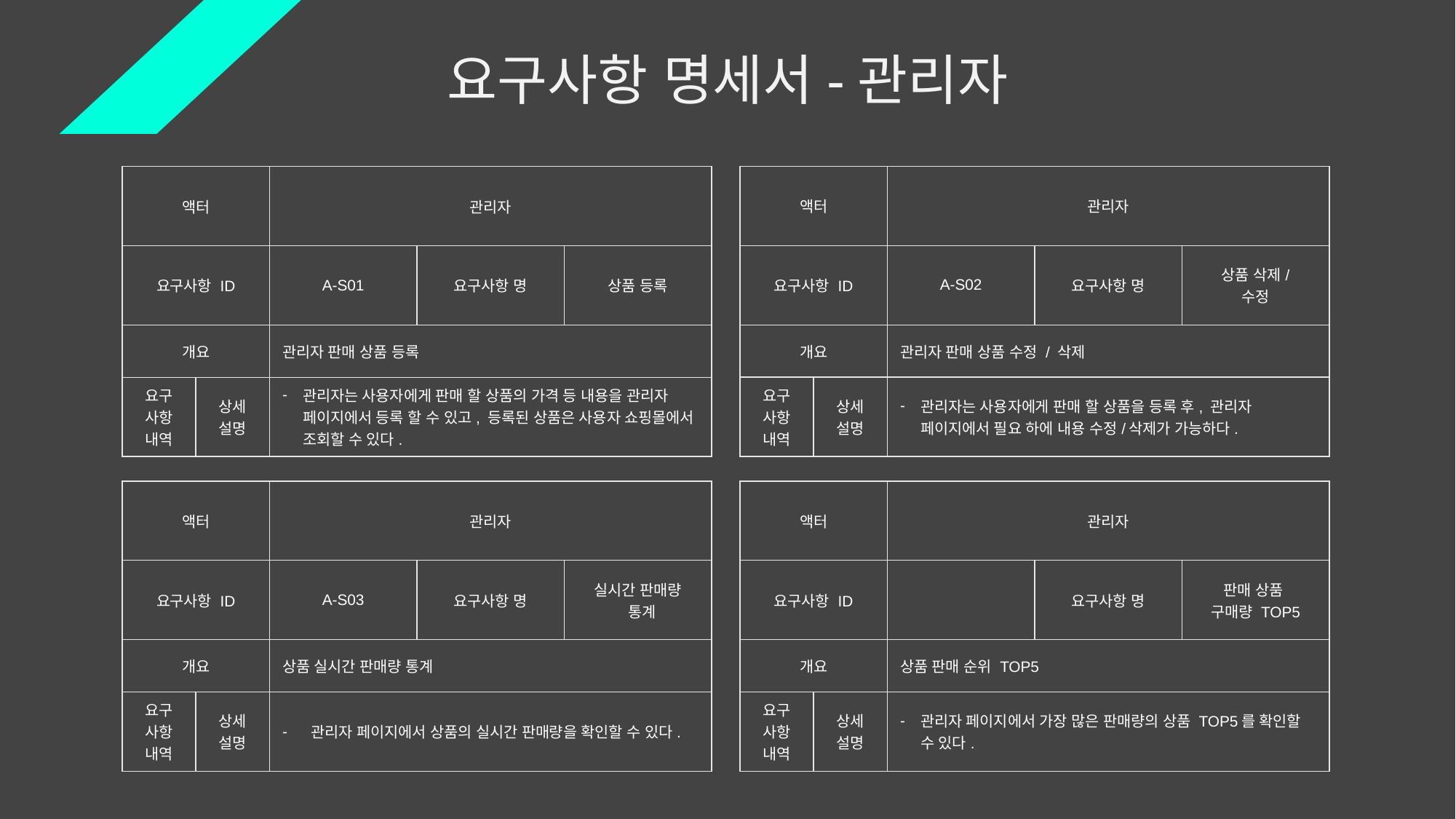

요구사항 명세서-관리자
| 액터 |  | 관리자 |  |  |
| --- | --- | --- | --- | --- |
| 요구사항 ID |  | A-S02 | 요구사항 명 | 상품 삭제/ 수정 |
| 개요 |  | 관리자 판매 상품 수정 / 삭제 |  |  |
| 요구 사항 내역 | 상세 설명 | 관리자는 사용자에게 판매 할 상품을 등록 후, 관리자 페이지에서 필요 하에 내용 수정/삭제가 가능하다. |  |  |
| 액터 |  | 관리자 |  |  |
| --- | --- | --- | --- | --- |
| 요구사항 ID |  | A-S01 | 요구사항 명 | 상품 등록 |
| 개요 |  | 관리자 판매 상품 등록 |  |  |
| 요구 사항 내역 | 상세 설명 | 관리자는 사용자에게 판매 할 상품의 가격 등 내용을 관리자 페이지에서 등록 할 수 있고, 등록된 상품은 사용자 쇼핑몰에서 조회할 수 있다. |  |  |
| 액터 |  | 관리자 |  |  |
| --- | --- | --- | --- | --- |
| 요구사항 ID |  | A-S03 | 요구사항 명 | 실시간 판매량 통계 |
| 개요 |  | 상품 실시간 판매량 통계 |  |  |
| 요구 사항 내역 | 상세 설명 | 관리자 페이지에서 상품의 실시간 판매량을 확인할 수 있다. |  |  |
| 액터 |  | 관리자 |  |  |
| --- | --- | --- | --- | --- |
| 요구사항 ID |  |  | 요구사항 명 | 판매 상품 구매량 TOP5 |
| 개요 |  | 상품 판매 순위 TOP5 |  |  |
| 요구 사항 내역 | 상세 설명 | 관리자 페이지에서 가장 많은 판매량의 상품 TOP5를 확인할 수 있다. |  |  |